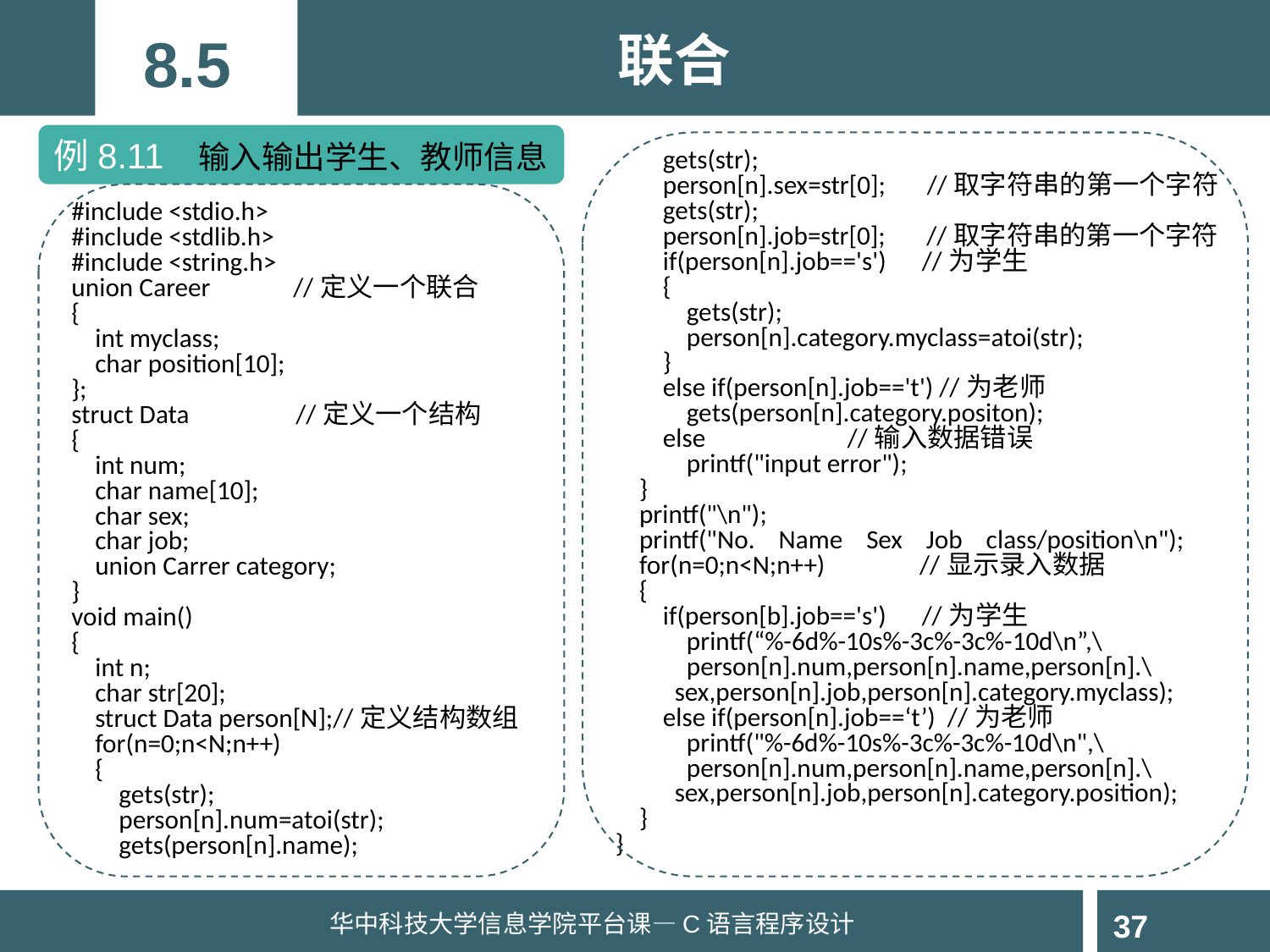

联合
8.5
例8.11   输入输出学生、教师信息

        gets(str);
        person[n].sex=str[0];       //取字符串的第一个字符
        gets(str);
        person[n].job=str[0];       //取字符串的第一个字符
        if(person[n].job=='s')      //为学生
        {
            gets(str);
            person[n].category.myclass=atoi(str);
        }
        else if(person[n].job=='t') //为老师
            gets(person[n].category.positon);
        else                        //输入数据错误
            printf("input error");
    }
    printf("\n");
    printf("No.    Name    Sex    Job    class/position\n");
    for(n=0;n<N;n++)                //显示录入数据
    {
        if(person[b].job=='s')      //为学生
            printf(“%-6d%-10s%-3c%-3c%-10d\n”,\
            person[n].num,person[n].name,person[n].\
          sex,person[n].job,person[n].category.myclass);
        else if(person[n].job==‘t’)  //为老师
            printf("%-6d%-10s%-3c%-3c%-10d\n",\
            person[n].num,person[n].name,person[n].\
          sex,person[n].job,person[n].category.position);
    }
}

#include <stdio.h>
#include <stdlib.h>
#include <string.h>
union Career              //定义一个联合
{
    int myclass;
    char position[10];
};
struct Data                  //定义一个结构
{
    int num;
    char name[10];
    char sex;
    char job;
    union Carrer category;
}
void main()
{
    int n;
    char str[20];
    struct Data person[N];//定义结构数组
    for(n=0;n<N;n++)
    {
        gets(str);
        person[n].num=atoi(str);
        gets(person[n].name);